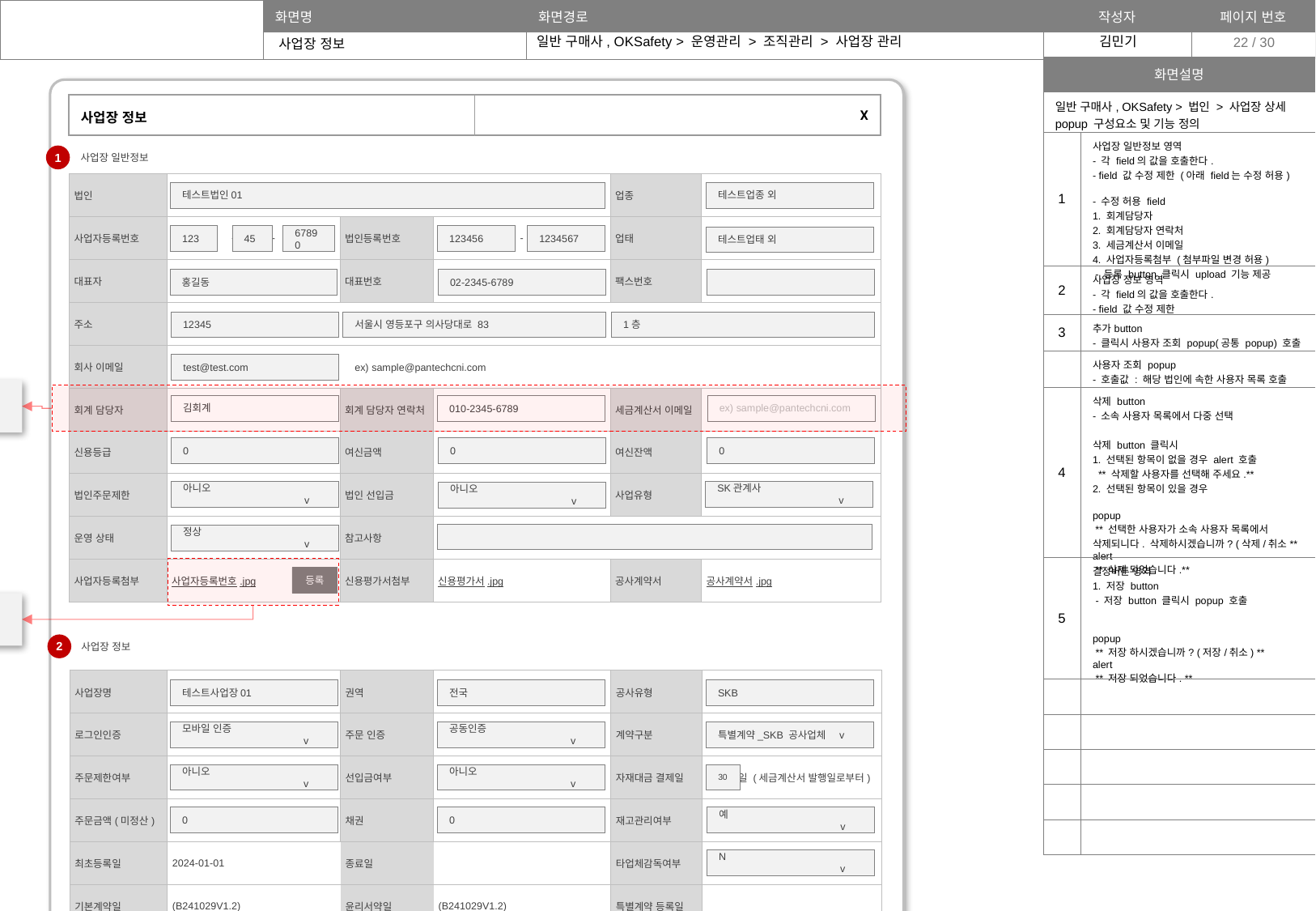

일반 구매사, OKSafety > 운영관리 > 조직관리 > 사업장 관리
22
사업장 정보
| 화면설명 |  |
| --- | --- |
| 일반 구매사, OKSafety > 법인 > 사업장 상세 popup 구성요소 및 기능 정의 |  |
| 1 | 사업장 일반정보 영역 - 각 field의 값을 호출한다. - field 값 수정 제한 (아래 field는 수정 허용) - 수정 허용 field 1. 회계담당자 2. 회계담당자 연락처 3. 세금계산서 이메일 4. 사업자등록첨부 (첨부파일 변경 허용) - 등록 button 클릭시 upload 기능 제공 |
| 2 | 사업장 정보 영역 - 각 field의 값을 호출한다. - field 값 수정 제한 |
| 3 | 추가button - 클릭시 사용자 조회 popup(공통 popup) 호출 |
|  | 사용자 조회 popup - 호출값 : 해당 법인에 속한 사용자 목록 호출 |
| 4 | 삭제 button - 소속 사용자 목록에서 다중 선택 삭제 button 클릭시 1. 선택된 항목이 없을 경우 alert 호출 \*\* 삭제할 사용자를 선택해 주세요.\*\* 2. 선택된 항목이 있을 경우 popup \*\* 선택한 사용자가 소속 사용자 목록에서 삭제되니다. 삭제하시겠습니까? (삭제/취소\*\* alert \*\* 삭제 되었습니다.\*\* |
| 5 | 결정버튼 영역 1. 저장 button - 저장 button 클릭시 popup 호출 popup \*\* 저장 하시겠습니까? (저장/취소) \*\* alert \*\* 저장 되었습니다. \*\* |
|  |  |
|  |  |
|  |  |
|  |  |
|  |  |

| 사업장 정보 | X |
| --- | --- |
사업장 일반정보
1
| 법인 |  |  |  | 업종 |  |
| --- | --- | --- | --- | --- | --- |
| 사업자등록번호 | - - | 법인등록번호 | - | 업태 |  |
| 대표자 |  | 대표번호 |  | 팩스번호 |  |
| 주소 |  |  |  |  |  |
| 회사 이메일 |  |  |  |  |  |
| 회계 담당자 |  | 회계 담당자 연락처 |  | 세금계산서 이메일 |  |
| 신용등급 |  | 여신금액 |  | 여신잔액 |  |
| 법인주문제한 |  | 법인 선입금 |  | 사업유형 |  |
| 운영 상태 |  | 참고사항 |  |  |  |
| 사업자등록첨부 | 사업자등록번호.jpg | 신용평가서첨부 | 신용평가서.jpg | 공사계약서 | 공사계약서.jpg |
테스트법인01
테스트업종 외
123
45
67890
123456
1234567
테스트업태 외
홍길동
02-2345-6789

12345
서울시 영등포구 의사당대로 83
1층
test@test.com
ex) sample@pantechcni.com
수정 허용

김회계
ex) sample@pantechcni.com
010-2345-6789
0
0
0
아니오		v
SK관계사		v
아니오		v

정상		v

등록
첨부파일 변경 허용
사업장 정보
2
| 사업장명 |  | 권역 |  | 공사유형 |  |
| --- | --- | --- | --- | --- | --- |
| 로그인인증 |  | 주문 인증 |  | 계약구분 |  |
| 주문제한여부 |  | 선입금여부 |  | 자재대금 결제일 | 일 (세금계산서 발행일로부터) |
| 주문금액(미정산) |  | 채권 |  | 재고관리여부 |  |
| 최초등록일 | 2024-01-01 | 종료일 |  | 타업체감독여부 |  |
| 기본계약일 | (B241029V1.2) | 윤리서약일 | (B241029V1.2) | 특별계약 등록일 |  |
| 종료사유 |  |  |  |  |  |
테스트사업장01
전국
SKB
모바일 인증		v
공동인증		v
특별계약_SKB 공사업체	v
아니오		v
아니오		v
30
0
0
예		v
N		v

3
4
소속 사용자
추가
삭제
| ▢ | 사용자명 | 직급 | 아이디 | 상태 | 전화번호 | 휴대폰 | 등록일 |
| --- | --- | --- | --- | --- | --- | --- | --- |
| ☑️ | 테스트유저01 | 과장 | \*\*\*tuser01 | 정상 | 02-2345-2345 | 010-2345-6781 | 2024-11-01 |
| ☑️ | 테스트유저02 | 미설정 | \*\*\*tuser02 | 정상 | 02-2345-2345 | 010-2345-6782 | 2024-11-01 |
| ▢ | 테스트유저03 | 미설정 | \*\*\*tuser03 | 정상 | 02-2345-2345 | 010-2345-6783 | 2024-11-01 |
| ▢ | 테스트유저04 | 미설정 | \*\*\*tuser04 | 정상 | 02-2345-2345 | 010-2345-6784 | 2024-11-01 |
| ▢ | 테스트유저05 | 미설정 | \*\*\*tuser05 | 정상 | 02-2345-2345 | 010-2345-6785 | 2024-11-01 |

저장
취소
5
3

| 사용자 조회 | X |
| --- | --- |
| 서비스 유형 | 고객사 | 법인명 | 테스트법인01 |  |
| --- | --- | --- | --- | --- |
| 사용자명 |  | 사용자 ID |  |  |
조회
입력해 주세요.
입력해 주세요.
|  | 서비스유형 | 사용자명 | 사용자 ID | 업체조직명 |
| --- | --- | --- | --- | --- |
| ☑️ | 구매사 | 테스트유저01 | testuser01 | 테스트법인01 > 테스트사업장01 |
| ▢ | 구매사 | 테스트유저0 | testuser02 | 테스트법인01 > 테스트사업장01 |
| ▢ | 구매사 | 테스트유저0 | testuser03 | 테스트법인01 > 테스트사업장01 |
| ▢ | 구매사 | 테스트유저0 | testuser04 | 테스트법인01 > 테스트사업장01 |
| ▢ | 구매사 | 테스트유저0 | testuser05 | 테스트법인01 > 테스트사업장01 |
| ▢ | 구매사 | 테스트유저0 | testuser06 | 테스트법인01 > 테스트사업장01 |
| ▢ | 구매사 | 테스트유저0 | testuser07 | 테스트법인01 > 테스트사업장01 |
| ▢ | 구매사 | 테스트유저0 | testuser08 | 테스트법인01 > 테스트사업장01 |
| ▢ | 구매사 | 테스트유저0 | testuser09 | 테스트법인01 > 테스트사업장01 |
| ▢ | 구매사 | 테스트유저0 | testuser10 | 테스트법인01 > 테스트사업장01 |
>>
⋯
>
3
4
5
<
1
2
<<
취소
선택